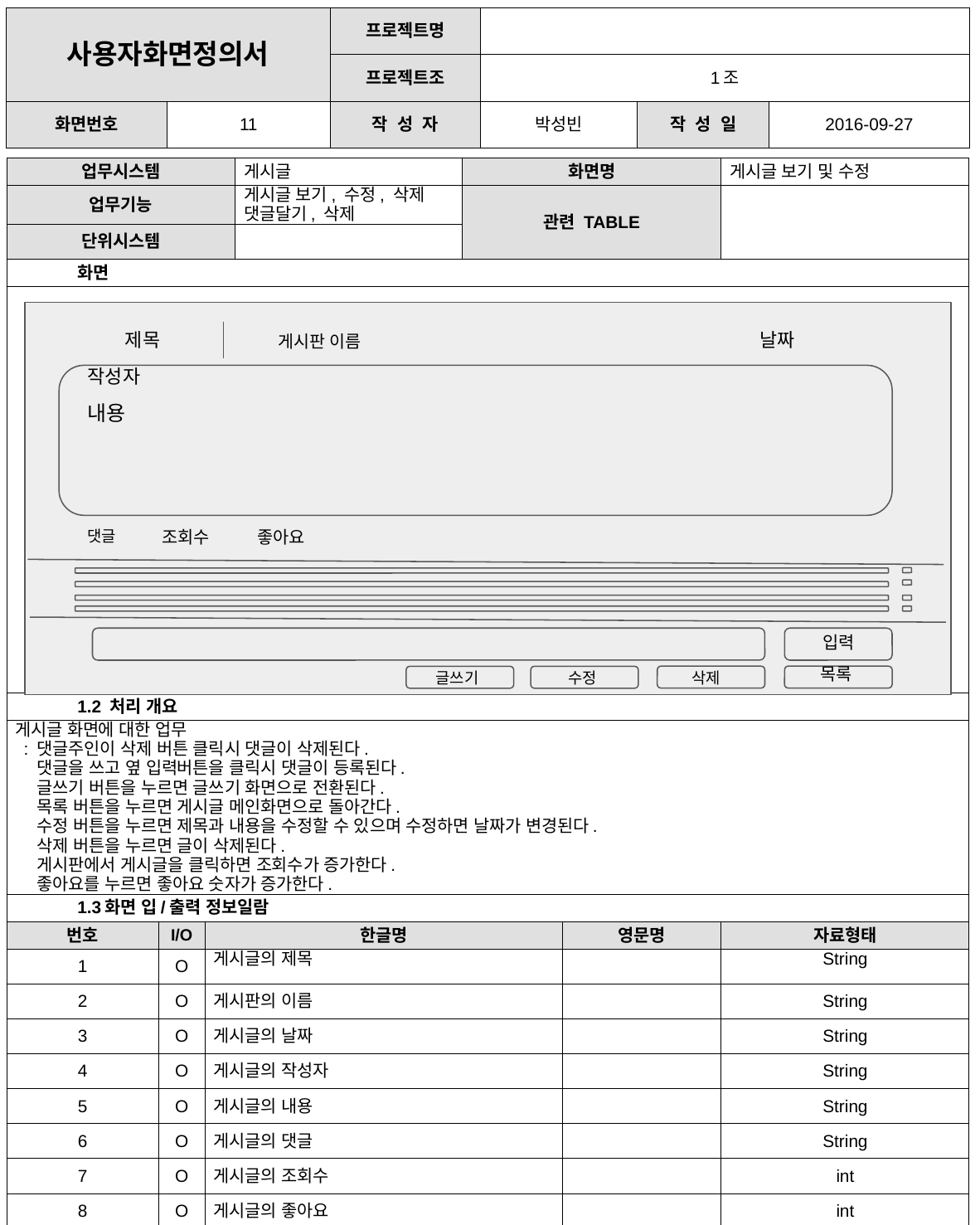

| 사용자화면정의서 |  | 프로젝트명 |  |  |  |
| --- | --- | --- | --- | --- | --- |
|  |  | 프로젝트조 | 1조 |  |  |
| 화면번호 | 11 | 작 성 자 | 박성빈 | 작 성 일 | 2016-09-27 |
| 업무시스템 |  |  |  | 게시글 | 화면명 |  | 게시글 보기 및 수정 |  |
| --- | --- | --- | --- | --- | --- | --- | --- | --- |
| 업무기능 |  |  |  | 게시글 보기, 수정, 삭제 댓글달기, 삭제 | 관련 TABLE |  |  |  |
| 단위시스템 |  |  |  |  |  |  |  |  |
| 화면 |  |  |  |  |  |  |  |  |
|  |  |  |  |  |  |  |  |  |
| 1.2 처리 개요 |  |  |  |  |  |  |  |  |
| 게시글 화면에 대한 업무 : 댓글주인이 삭제 버튼 클릭시 댓글이 삭제된다. 댓글을 쓰고 옆 입력버튼을 클릭시 댓글이 등록된다. 글쓰기 버튼을 누르면 글쓰기 화면으로 전환된다. 목록 버튼을 누르면 게시글 메인화면으로 돌아간다. 수정 버튼을 누르면 제목과 내용을 수정할 수 있으며 수정하면 날짜가 변경된다. 삭제 버튼을 누르면 글이 삭제된다. 게시판에서 게시글을 클릭하면 조회수가 증가한다. 좋아요를 누르면 좋아요 숫자가 증가한다. |  |  |  |  |  |  |  |  |
| 1.3화면 입/출력 정보일람 |  |  |  |  |  |  |  |  |
| 번호 |  | I/O | 한글명 |  |  | 영문명 | 자료형태 |  |
| 1 |  | O | 게시글의 제목 |  |  |  | String |  |
| 2 |  | O | 게시판의 이름 |  |  |  | String |  |
| 3 |  | O | 게시글의 날짜 |  |  |  | String |  |
| 4 |  | O | 게시글의 작성자 |  |  |  | String |  |
| 5 |  | O | 게시글의 내용 |  |  |  | String |  |
| 6 |  | O | 게시글의 댓글 |  |  |  | String |  |
| 7 |  | O | 게시글의 조회수 |  |  |  | int |  |
| 8 |  | O | 게시글의 좋아요 |  |  |  | int |  |
| 9 |  | I/O | 게시글의 수정 |  |  |  |  |  |
| 10 |  | I | 게시글의 (댓글)입력 |  |  |  |  |  |
게시판 이름

날짜
제목
작성자

내용
조회수
좋아요
댓글

입력

목록
삭제

수정

글쓰기